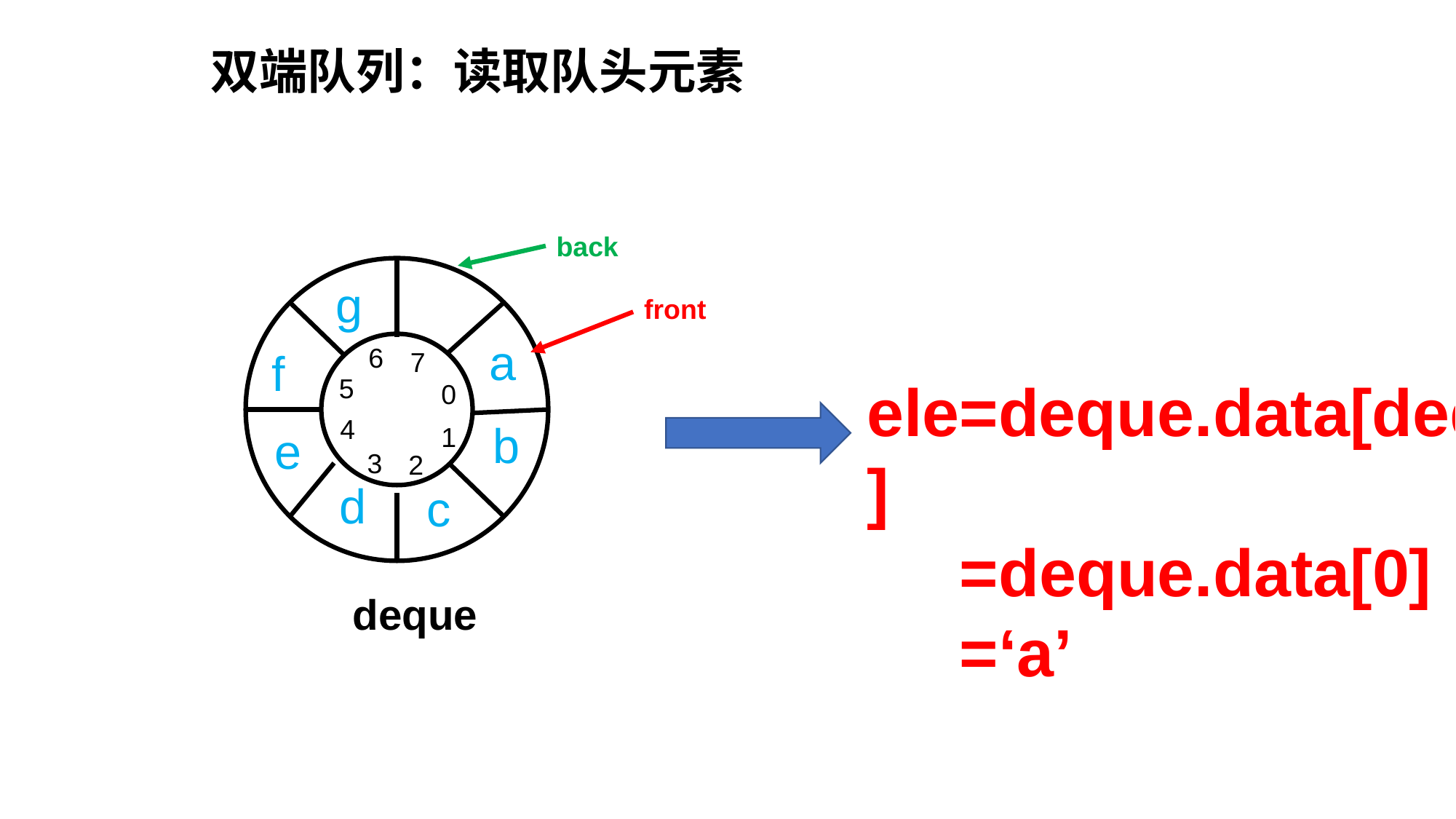

双端队列：读取队头元素
back

g
front
a
6
f
7

ele=deque.data[deque.front]
     =deque.data[0]
     =‘a’
5
0
4
b
1
e
3
2
d
c
deque